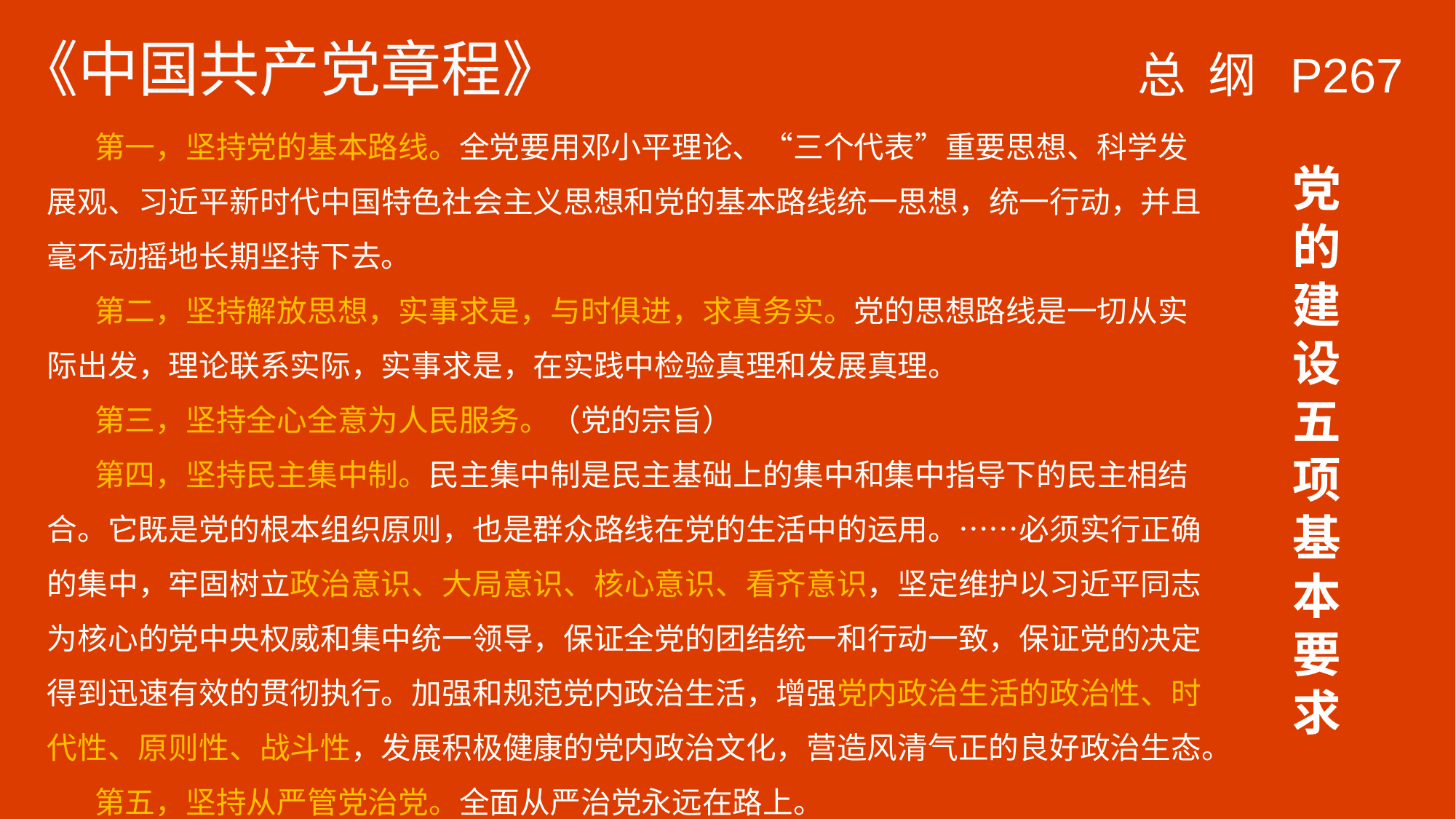

《中国共产党章程》
总  纲  P267
      第一，坚持党的基本路线。全党要用邓小平理论、“三个代表”重要思想、科学发展观、习近平新时代中国特色社会主义思想和党的基本路线统一思想，统一行动，并且毫不动摇地长期坚持下去。
      第二，坚持解放思想，实事求是，与时俱进，求真务实。党的思想路线是一切从实际出发，理论联系实际，实事求是，在实践中检验真理和发展真理。
      第三，坚持全心全意为人民服务。（党的宗旨）
      第四，坚持民主集中制。民主集中制是民主基础上的集中和集中指导下的民主相结合。它既是党的根本组织原则，也是群众路线在党的生活中的运用。……必须实行正确的集中，牢固树立政治意识、大局意识、核心意识、看齐意识，坚定维护以习近平同志为核心的党中央权威和集中统一领导，保证全党的团结统一和行动一致，保证党的决定得到迅速有效的贯彻执行。加强和规范党内政治生活，增强党内政治生活的政治性、时代性、原则性、战斗性，发展积极健康的党内政治文化，营造风清气正的良好政治生态。
      第五，坚持从严管党治党。全面从严治党永远在路上。
党的建设五项基本要求